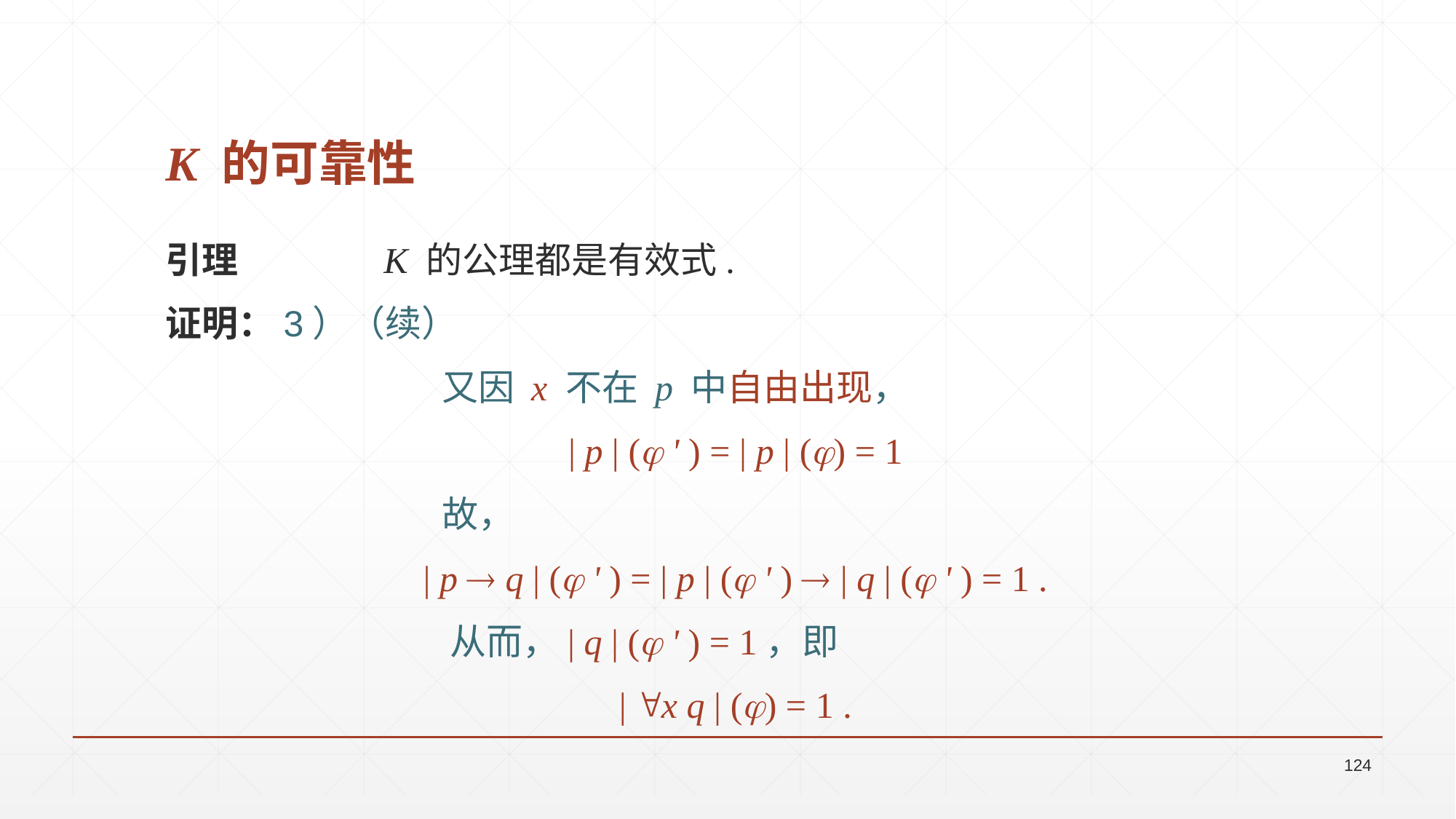

# K 的可靠性
引理		K 的公理都是有效式.
证明：3）（续）
		      又因 x 不在 p 中自由出现，
| p | (ϕ ʹ ) = | p | (ϕ) = 1
		      故，
| p → q | (ϕ ʹ ) = | p | (ϕ ʹ ) → | q | (ϕ ʹ ) = 1 .
		       从而，| q | (ϕ ʹ ) = 1，即
| ∀x q | (ϕ) = 1 .

124